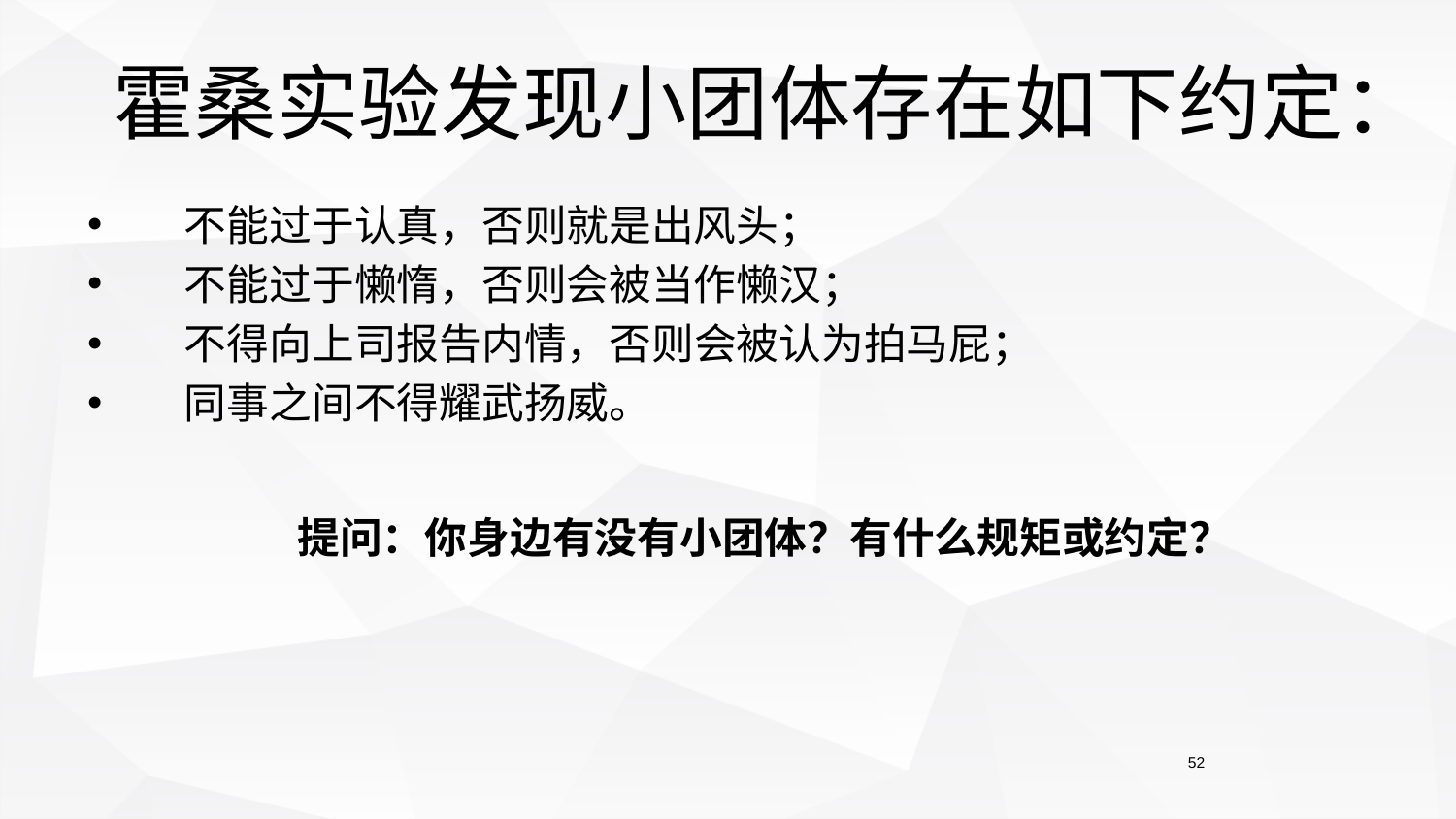

# 霍桑实验发现小团体存在如下约定：
不能过于认真，否则就是出风头；
不能过于懒惰，否则会被当作懒汉；
不得向上司报告内情，否则会被认为拍马屁；
同事之间不得耀武扬威。

提问：你身边有没有小团体？有什么规矩或约定？
52